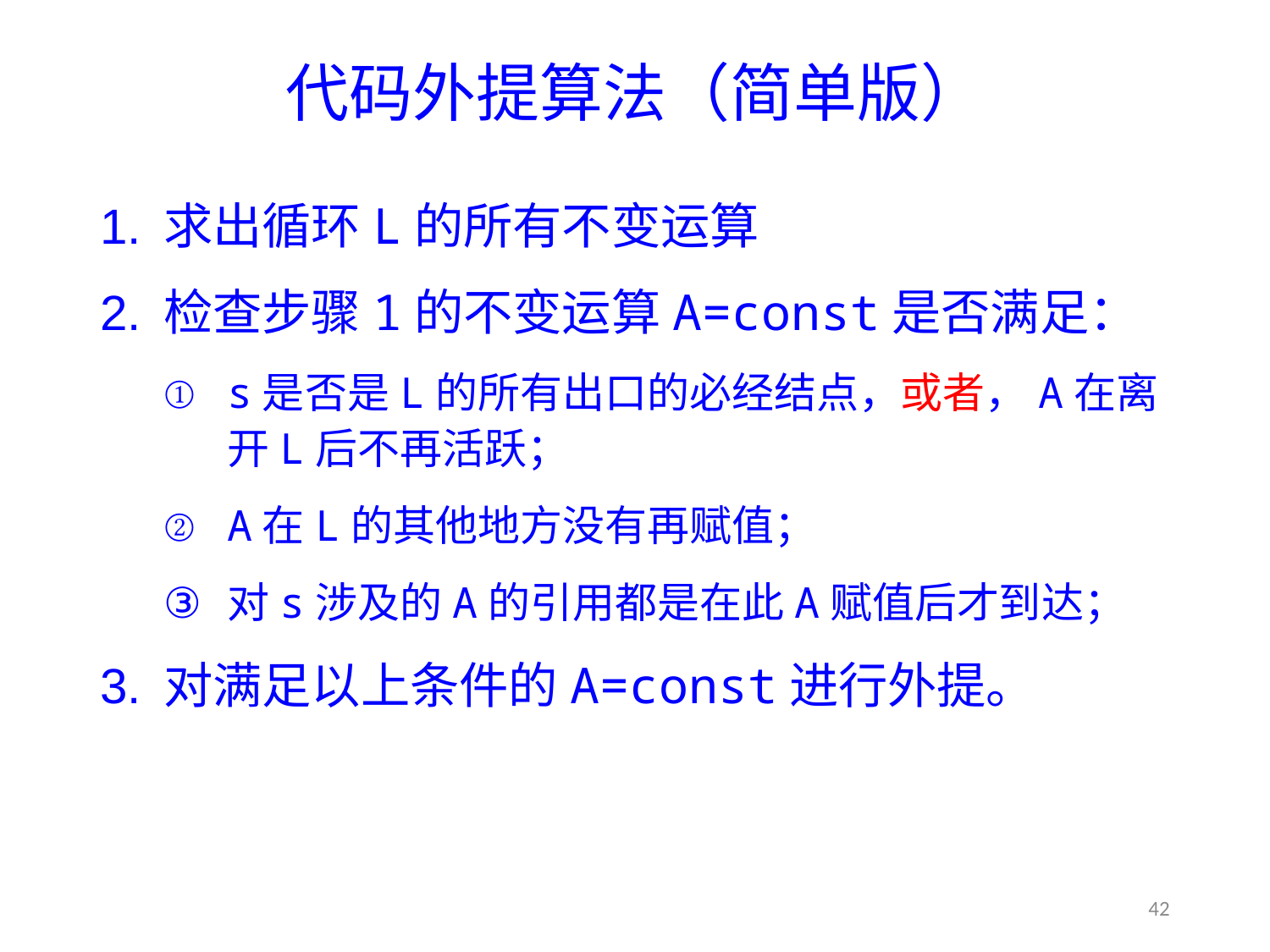

# 代码外提算法（简单版）
求出循环L的所有不变运算
检查步骤1的不变运算A=const是否满足：
s是否是L的所有出口的必经结点，或者，A在离开L后不再活跃；
A在L的其他地方没有再赋值；
对s涉及的A的引用都是在此A赋值后才到达；
对满足以上条件的A=const进行外提。
42